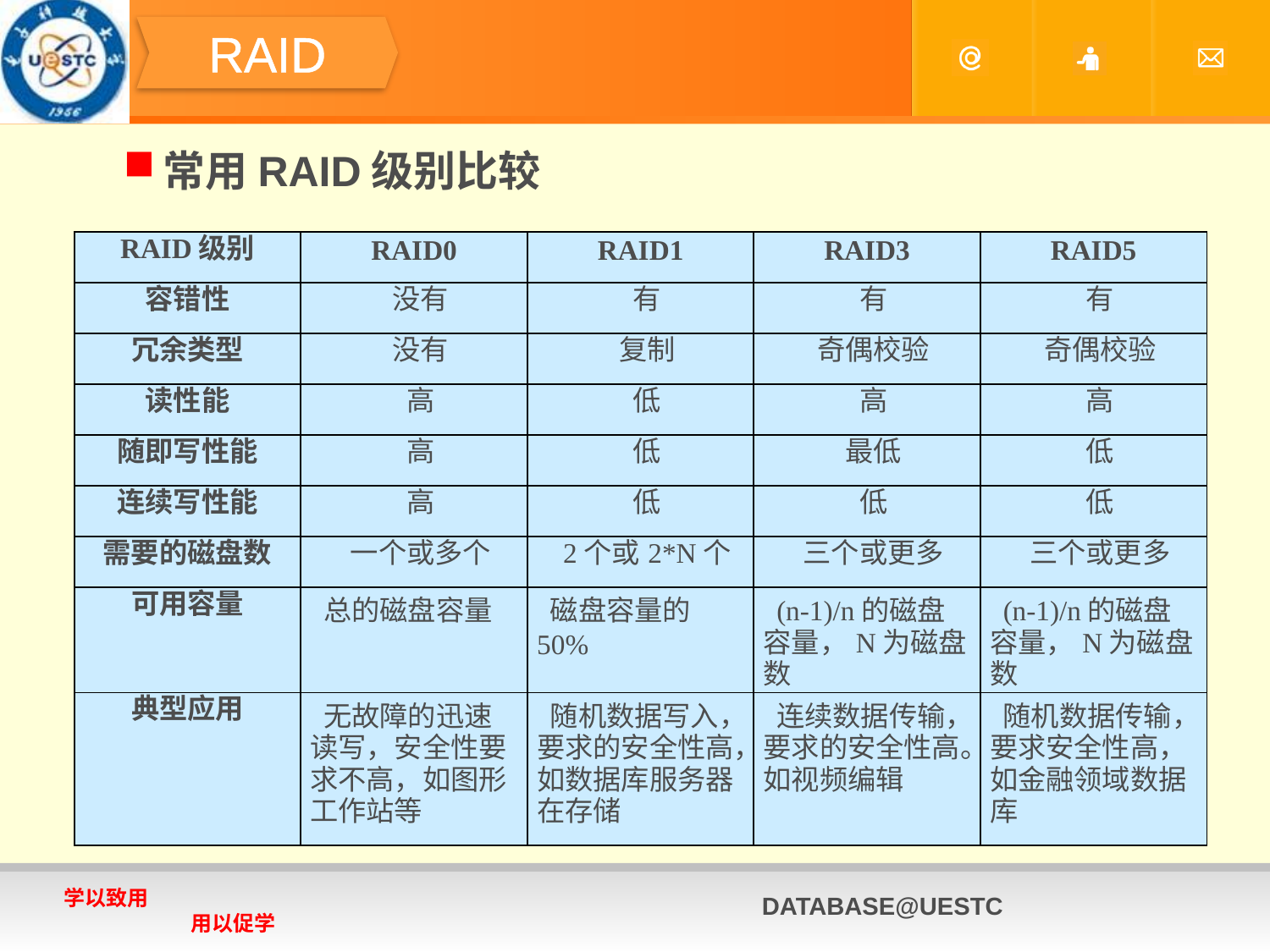

#
RAID
常用RAID级别比较
| RAID级别 | RAID0 | RAID1 | RAID3 | RAID5 |
| --- | --- | --- | --- | --- |
| 容错性 | 没有 | 有 | 有 | 有 |
| 冗余类型 | 没有 | 复制 | 奇偶校验 | 奇偶校验 |
| 读性能 | 高 | 低 | 高 | 高 |
| 随即写性能 | 高 | 低 | 最低 | 低 |
| 连续写性能 | 高 | 低 | 低 | 低 |
| 需要的磁盘数 | 一个或多个 | 2个或2\*N个 | 三个或更多 | 三个或更多 |
| 可用容量 | 总的磁盘容量 | 磁盘容量的50% | (n-1)/n的磁盘容量，N为磁盘数 | (n-1)/n的磁盘容量，N为磁盘数 |
| 典型应用 | 无故障的迅速读写，安全性要求不高，如图形工作站等 | 随机数据写入，要求的安全性高，如数据库服务器在存储 | 连续数据传输，要求的安全性高。如视频编辑 | 随机数据传输，要求安全性高，如金融领域数据库 |